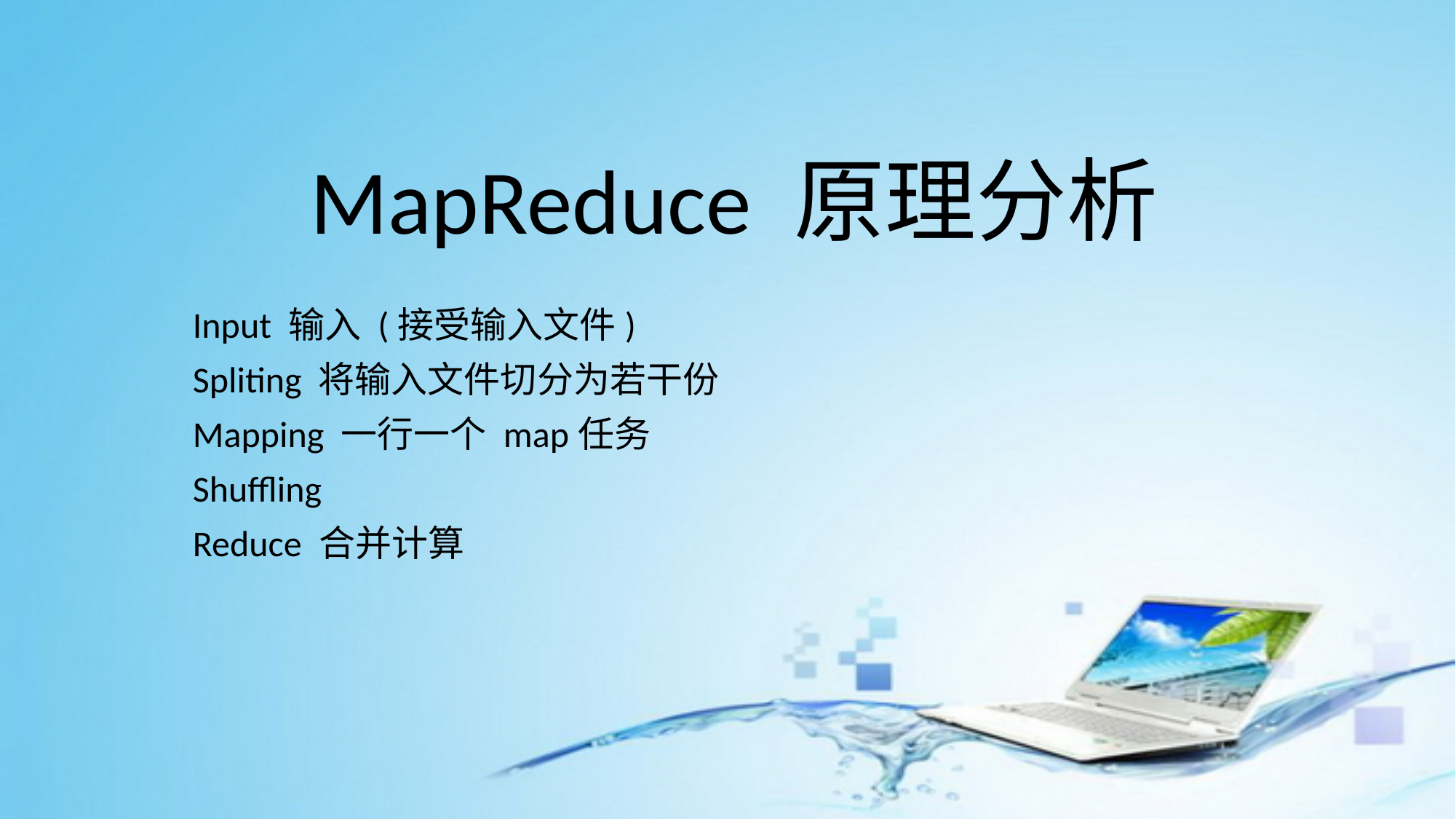

# MapReduce 原理分析
Input 输入 (接受输入文件)
Spliting 将输入文件切分为若干份
Mapping 一行一个 map任务
Shuffling
Reduce 合并计算